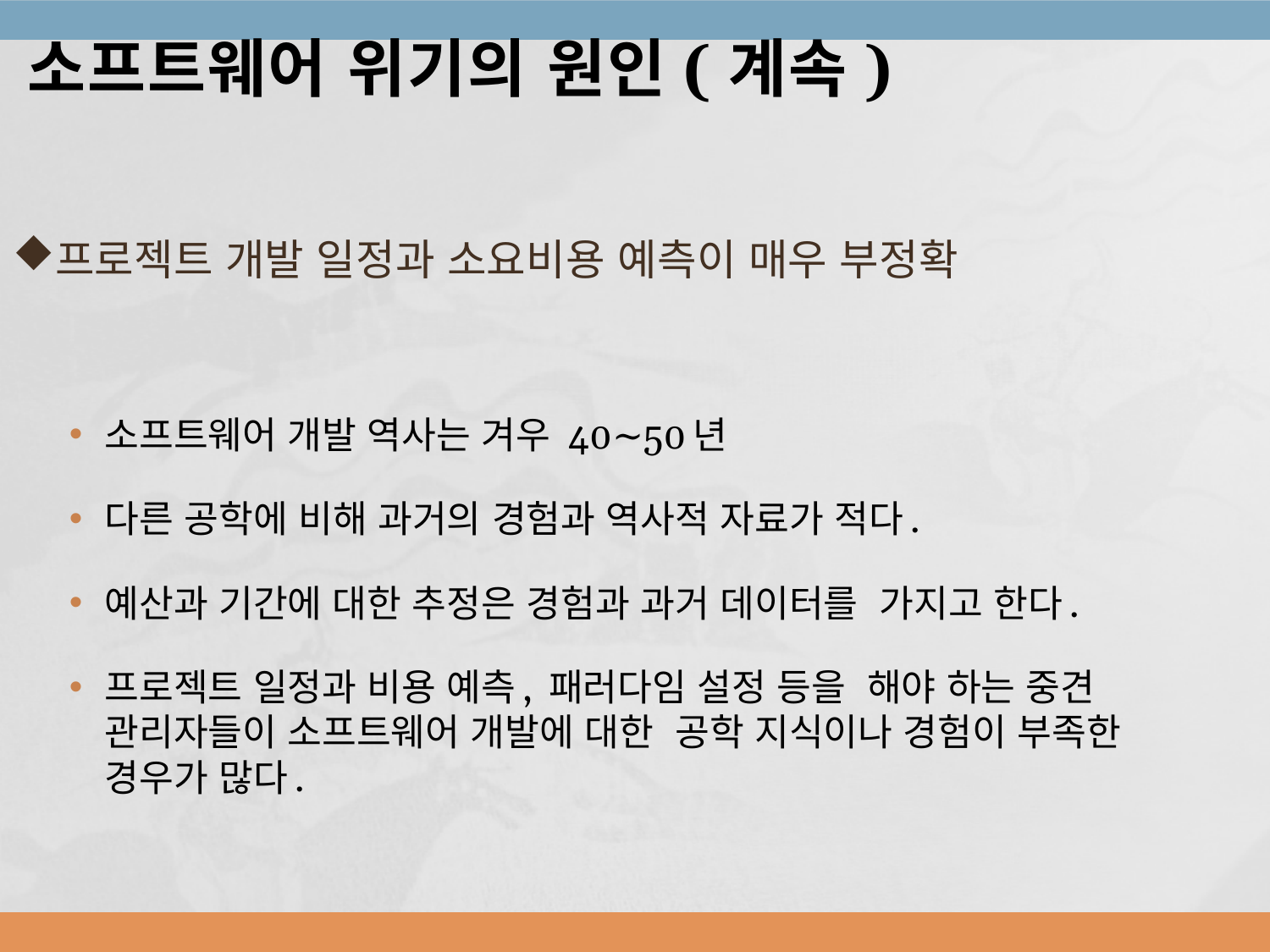

소프트웨어 위기의 원인(계속)

프로젝트 개발 일정과 소요비용 예측이 매우 부정확

소프트웨어 개발 역사는 겨우 40∼50년

다른 공학에 비해 과거의 경험과 역사적 자료가 적다.

예산과 기간에 대한 추정은 경험과 과거 데이터를  가지고 한다.

프로젝트 일정과 비용 예측, 패러다임 설정 등을  해야 하는 중견 관리자들이 소프트웨어 개발에 대한  공학 지식이나 경험이 부족한 경우가 많다.